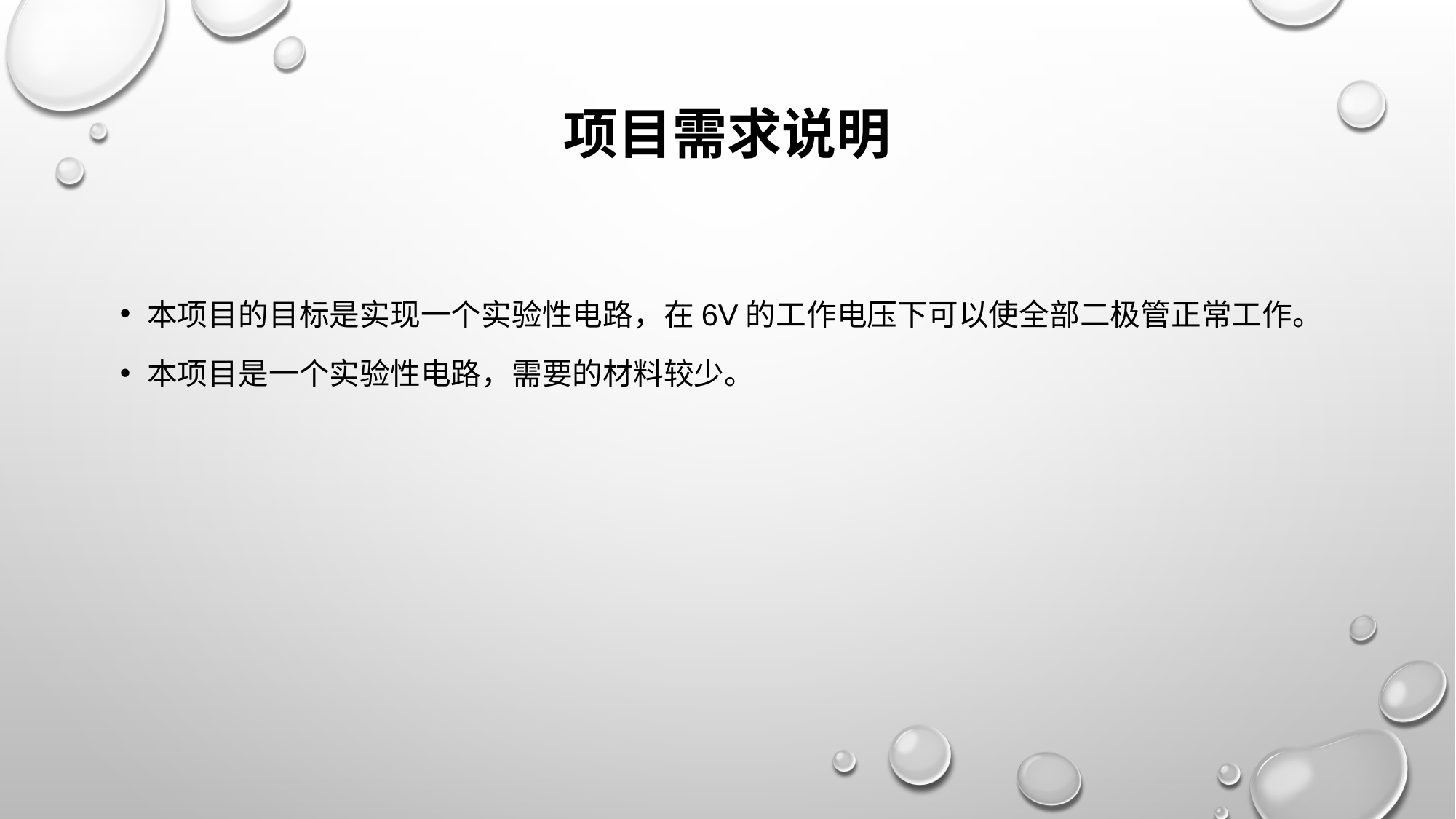

# 项目需求说明
本项目的目标是实现一个实验性电路，在6V的工作电压下可以使全部二极管正常工作。
本项目是一个实验性电路，需要的材料较少。